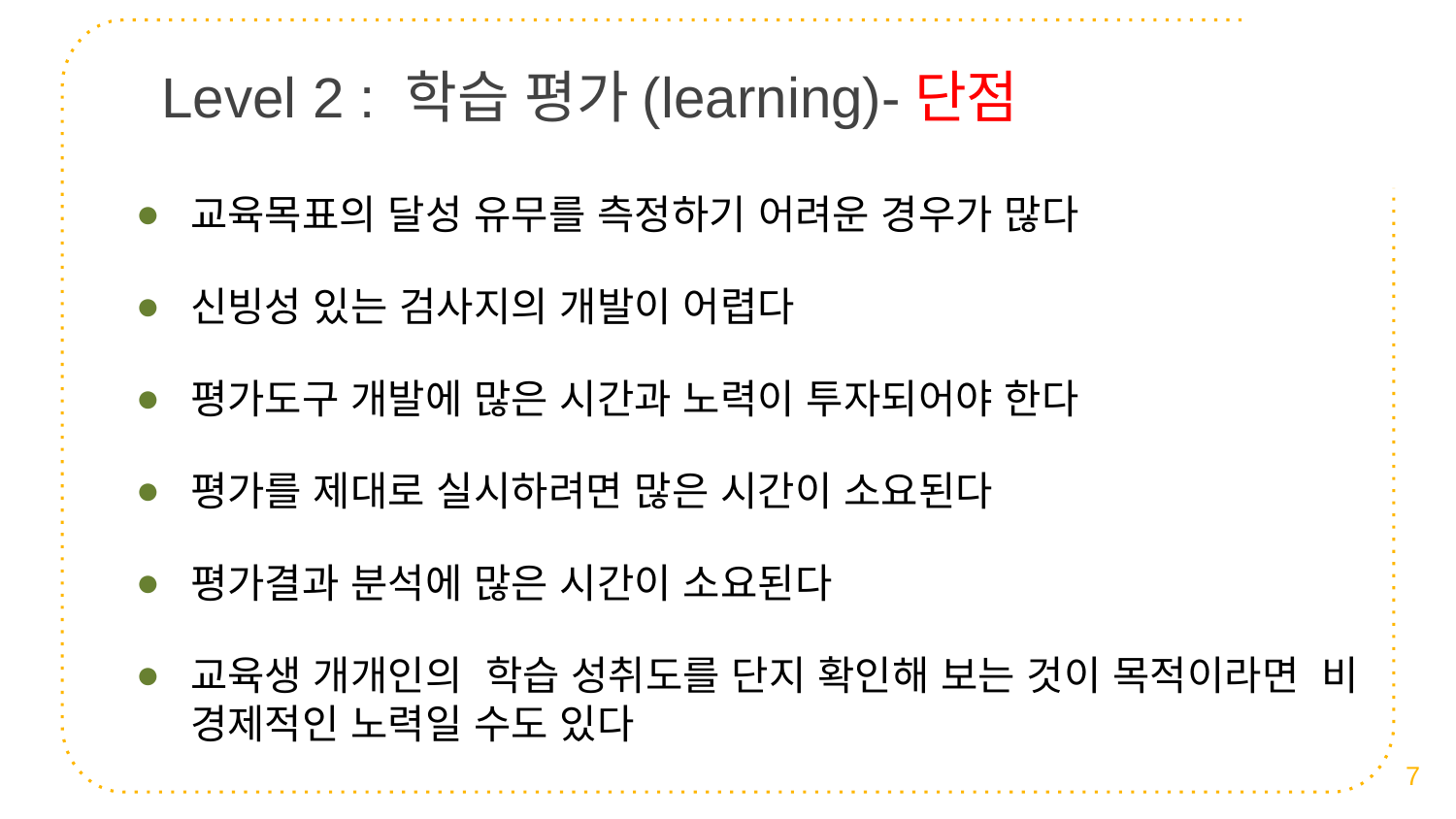

# Level 2 : 학습 평가(learning)-단점
교육목표의 달성 유무를 측정하기 어려운 경우가 많다

신빙성 있는 검사지의 개발이 어렵다

평가도구 개발에 많은 시간과 노력이 투자되어야 한다

평가를 제대로 실시하려면 많은 시간이 소요된다

평가결과 분석에 많은 시간이 소요된다

교육생 개개인의  학습 성취도를 단지 확인해 보는 것이 목적이라면  비 경제적인 노력일 수도 있다

7